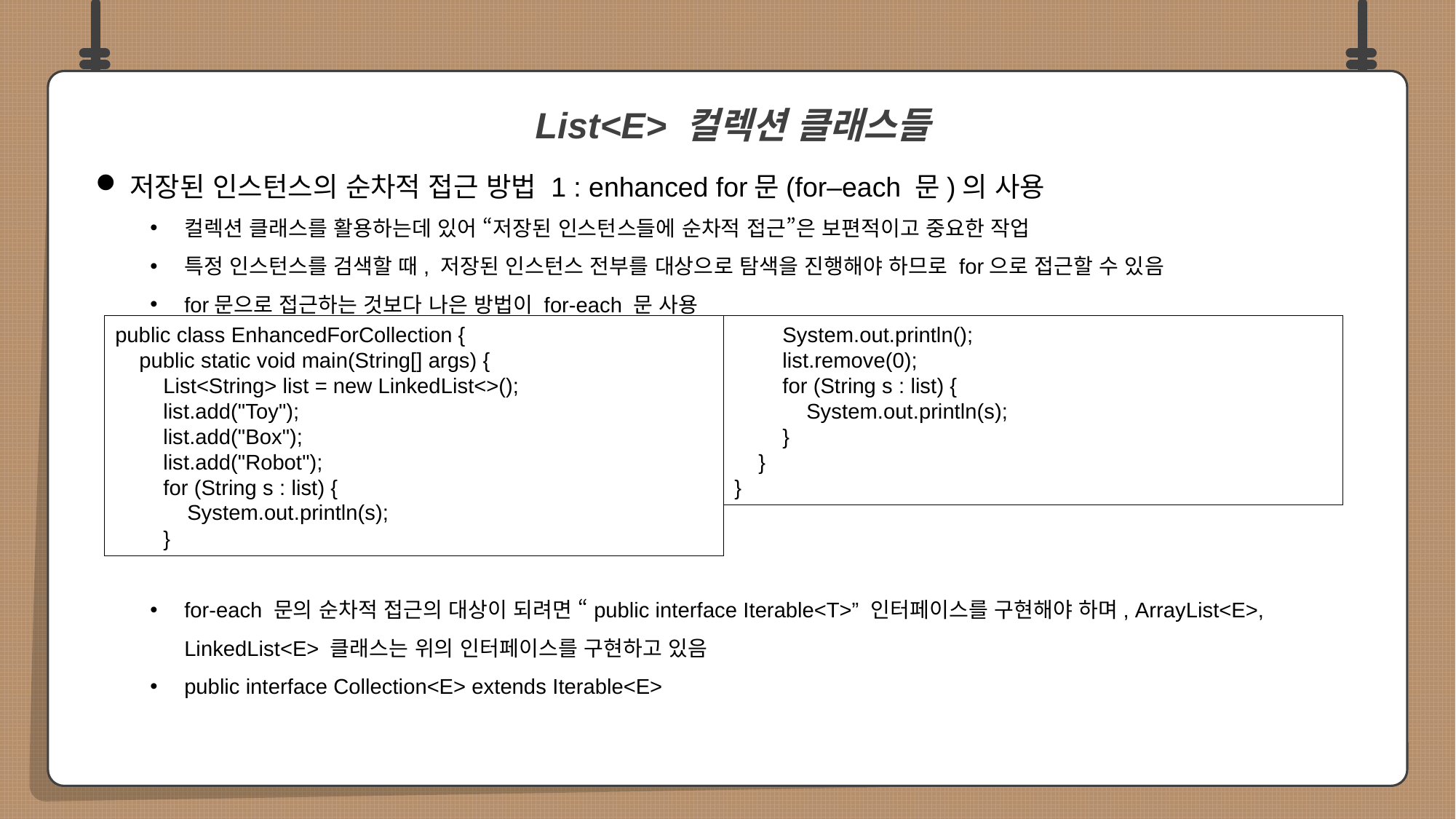

저장된 인스턴스의 순차적 접근 방법 1 : enhanced for문(for–each 문)의 사용
컬렉션 클래스를 활용하는데 있어 “저장된 인스턴스들에 순차적 접근”은 보편적이고 중요한 작업
특정 인스턴스를 검색할 때, 저장된 인스턴스 전부를 대상으로 탐색을 진행해야 하므로 for으로 접근할 수 있음
for문으로 접근하는 것보다 나은 방법이 for-each 문 사용

for-each 문의 순차적 접근의 대상이 되려면 “public interface Iterable<T>” 인터페이스를 구현해야 하며, ArrayList<E>, LinkedList<E> 클래스는 위의 인터페이스를 구현하고 있음
public interface Collection<E> extends Iterable<E>
 List<E> 컬렉션 클래스들

        System.out.println();
        list.remove(0);
        for (String s : list) {
            System.out.println(s);
        }
    }
}
public class EnhancedForCollection {
    public static void main(String[] args) {
        List<String> list = new LinkedList<>();
        list.add("Toy");
        list.add("Box");
        list.add("Robot");
        for (String s : list) {
            System.out.println(s);
        }